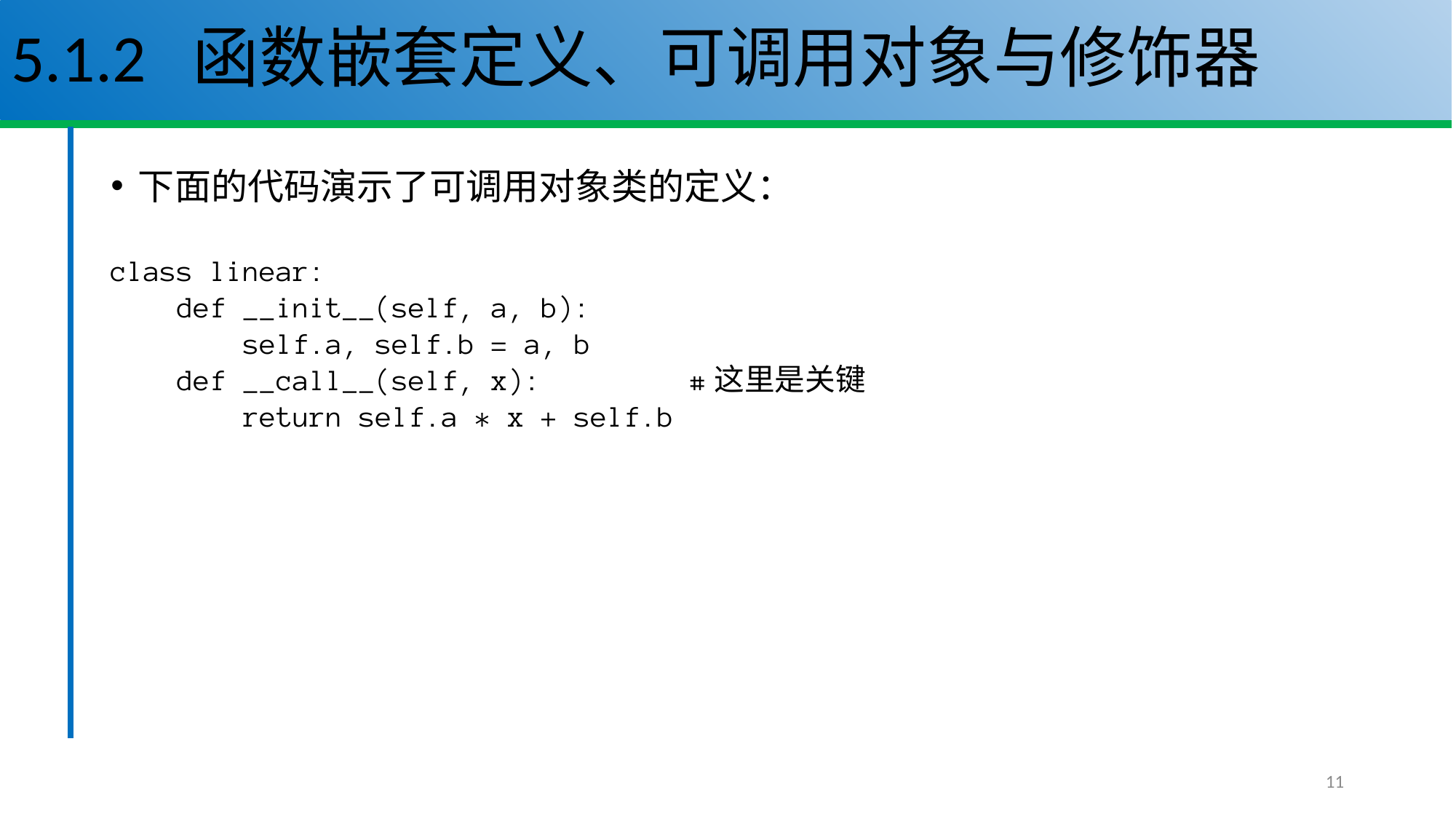

# 5.1.2  函数嵌套定义、可调用对象与修饰器
下面的代码演示了可调用对象类的定义：

class linear:
    def __init__(self, a, b):
        self.a, self.b = a, b
    def __call__(self, x):         #这里是关键
        return self.a * x + self.b
11